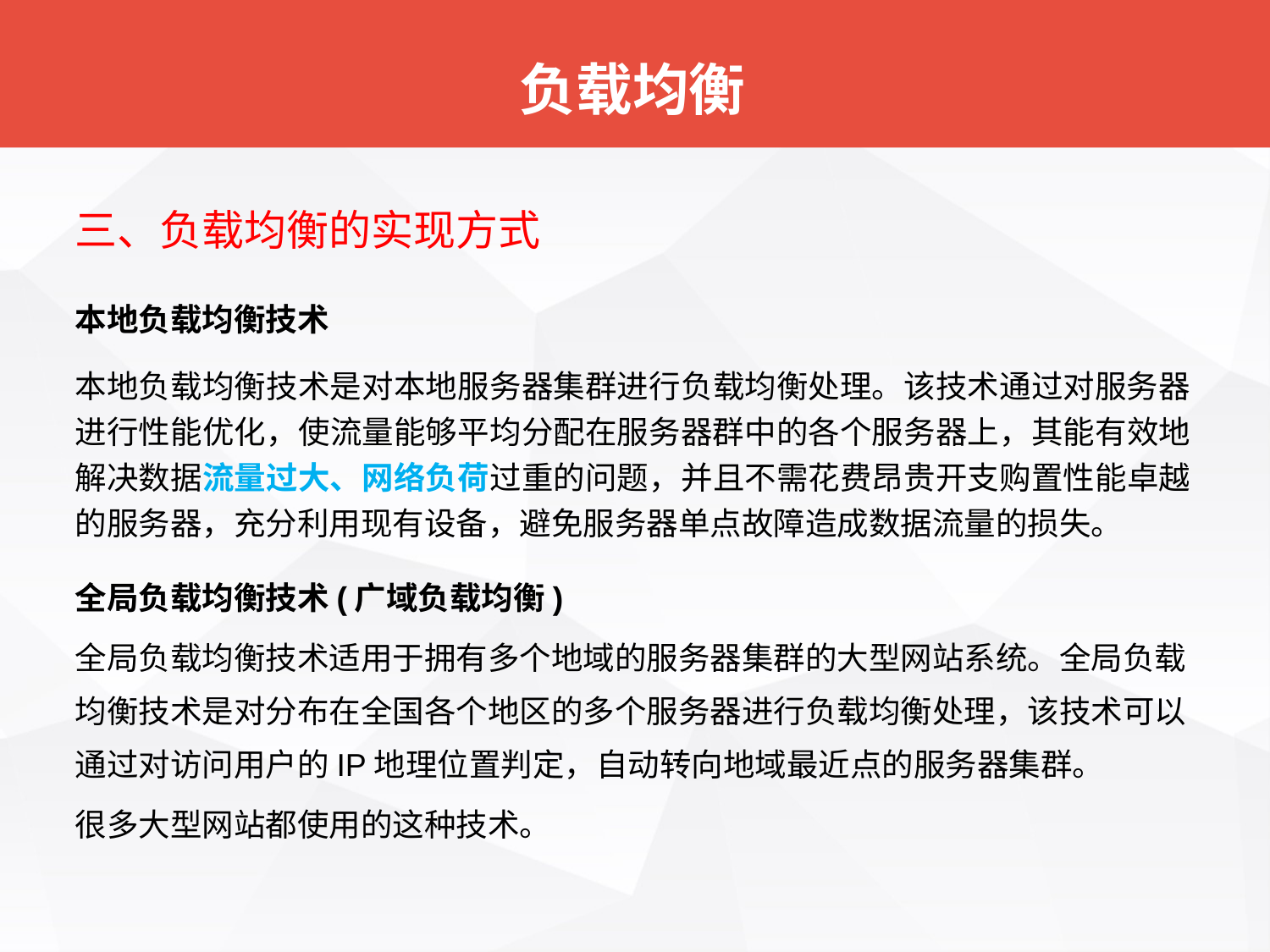

# 负载均衡
三、负载均衡的实现方式
本地负载均衡技术
本地负载均衡技术是对本地服务器集群进行负载均衡处理。该技术通过对服务器进行性能优化，使流量能够平均分配在服务器群中的各个服务器上，其能有效地解决数据流量过大、网络负荷过重的问题，并且不需花费昂贵开支购置性能卓越的服务器，充分利用现有设备，避免服务器单点故障造成数据流量的损失。
全局负载均衡技术(广域负载均衡)
全局负载均衡技术适用于拥有多个地域的服务器集群的大型网站系统。全局负载均衡技术是对分布在全国各个地区的多个服务器进行负载均衡处理，该技术可以通过对访问用户的IP地理位置判定，自动转向地域最近点的服务器集群。
很多大型网站都使用的这种技术。